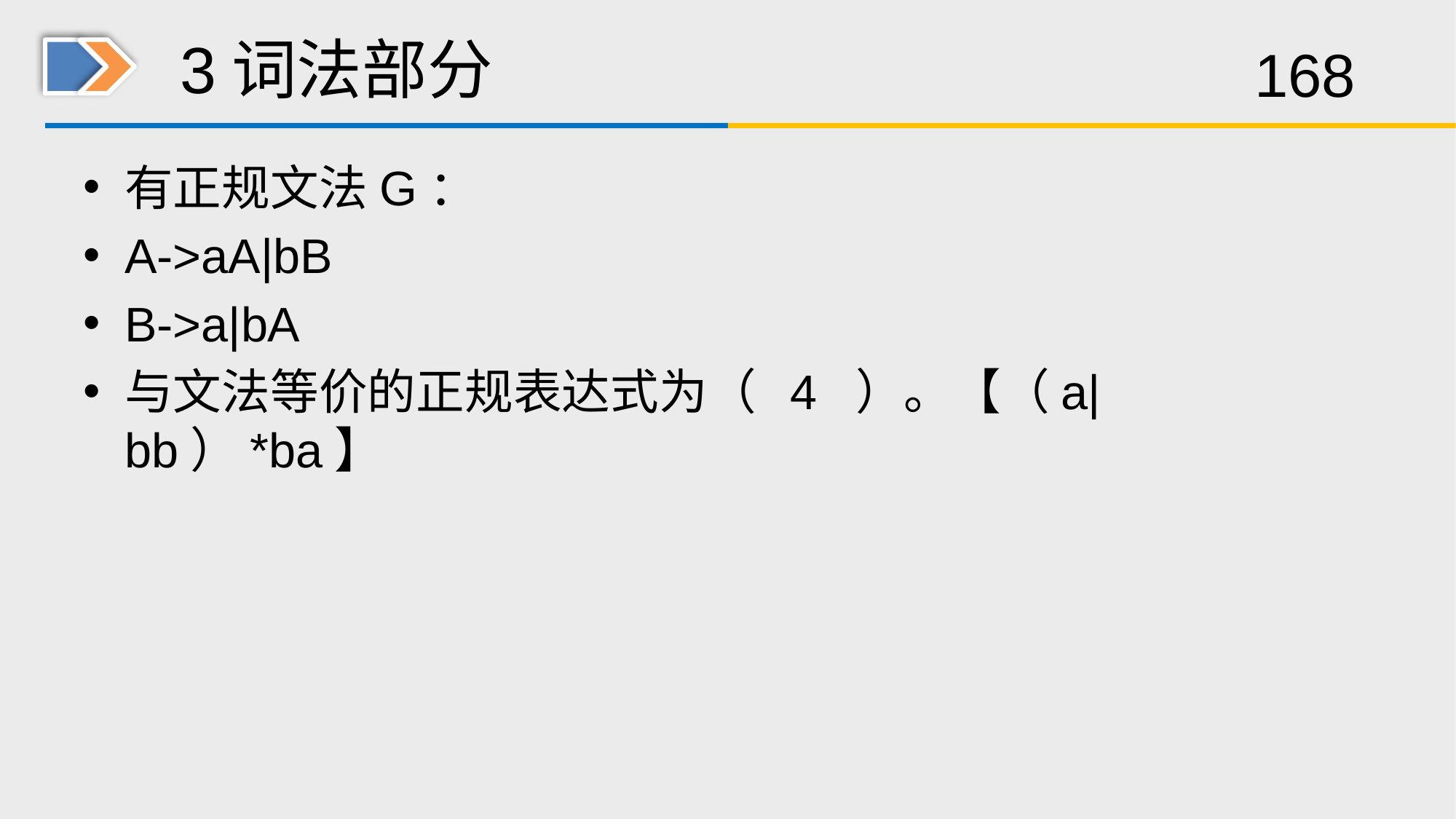

# 3词法部分
168
有正规文法G：
A->aA|bB
B->a|bA
与文法等价的正规表达式为（  4  ）。【（a|bb）*ba】